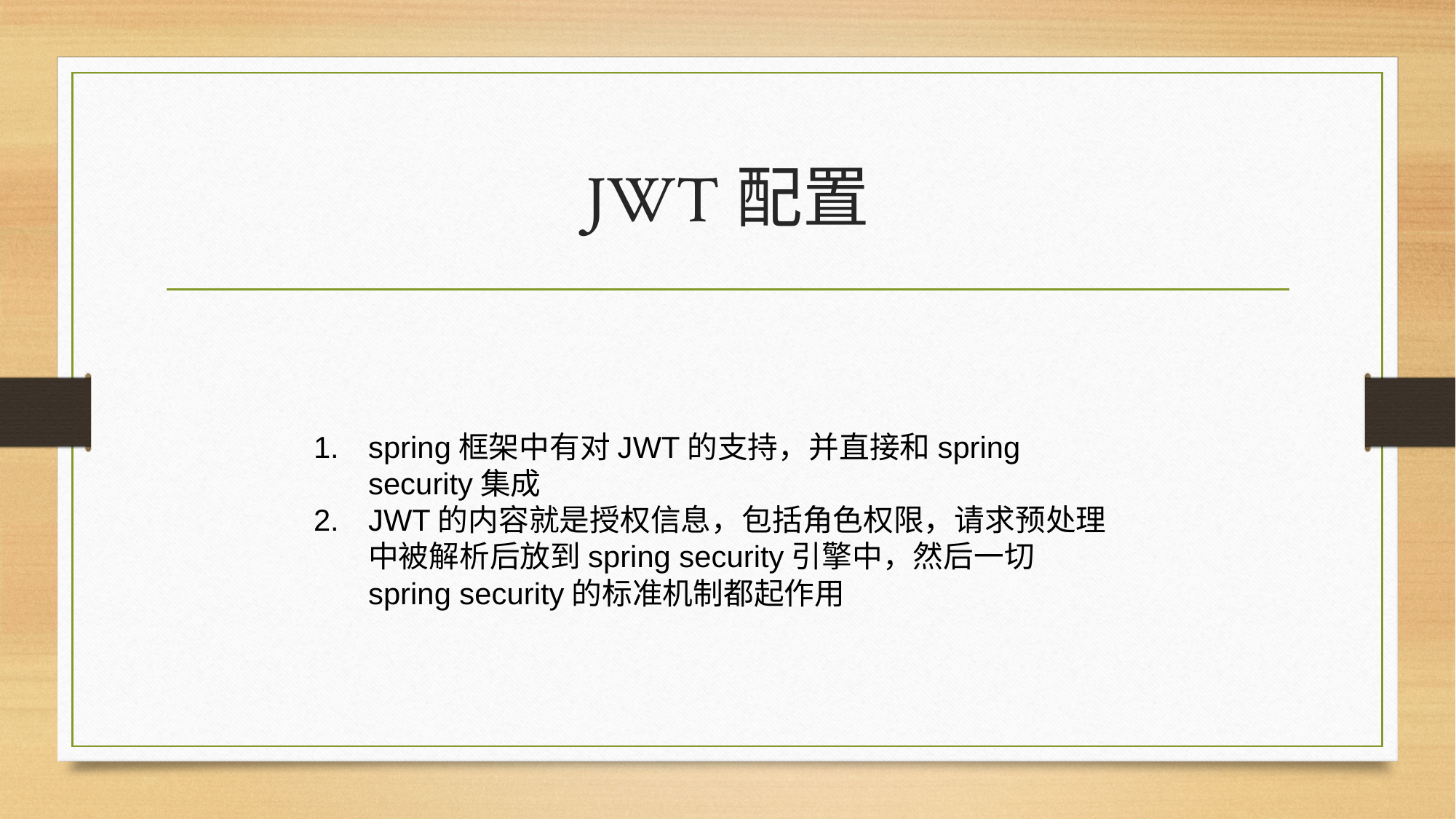

# JWT配置
spring框架中有对JWT的支持，并直接和spring security集成
JWT的内容就是授权信息，包括角色权限，请求预处理中被解析后放到spring security引擎中，然后一切spring security的标准机制都起作用